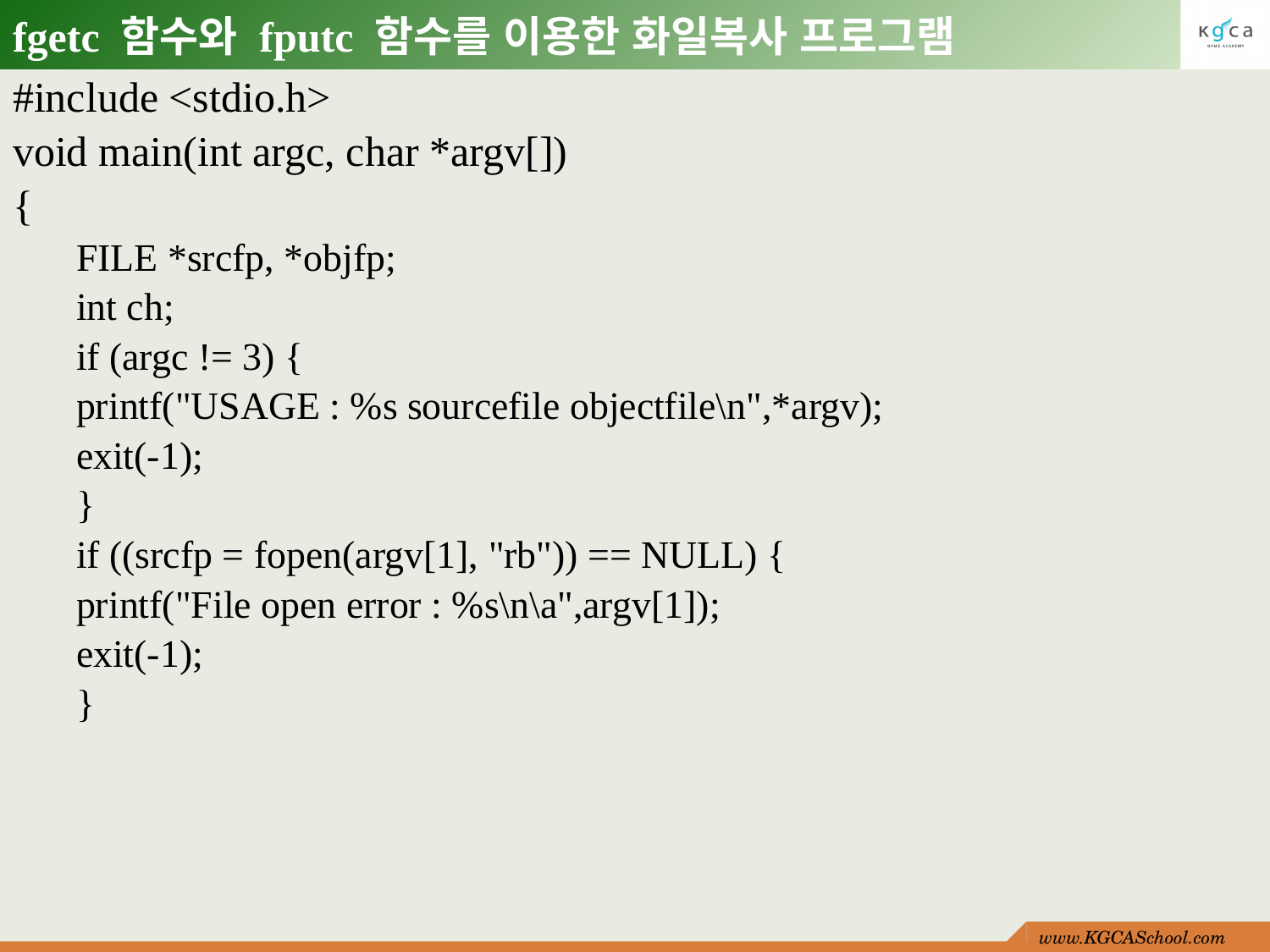

# fgetc 함수와 fputc 함수를 이용한 화일복사 프로그램
#include <stdio.h>
void main(int argc, char *argv[])
{
FILE *srcfp, *objfp;
int ch;
if (argc != 3) {
printf("USAGE : %s sourcefile objectfile\n",*argv);
exit(-1);
}
if ((srcfp = fopen(argv[1], "rb")) == NULL) {
printf("File open error : %s\n\a",argv[1]);
exit(-1);
}